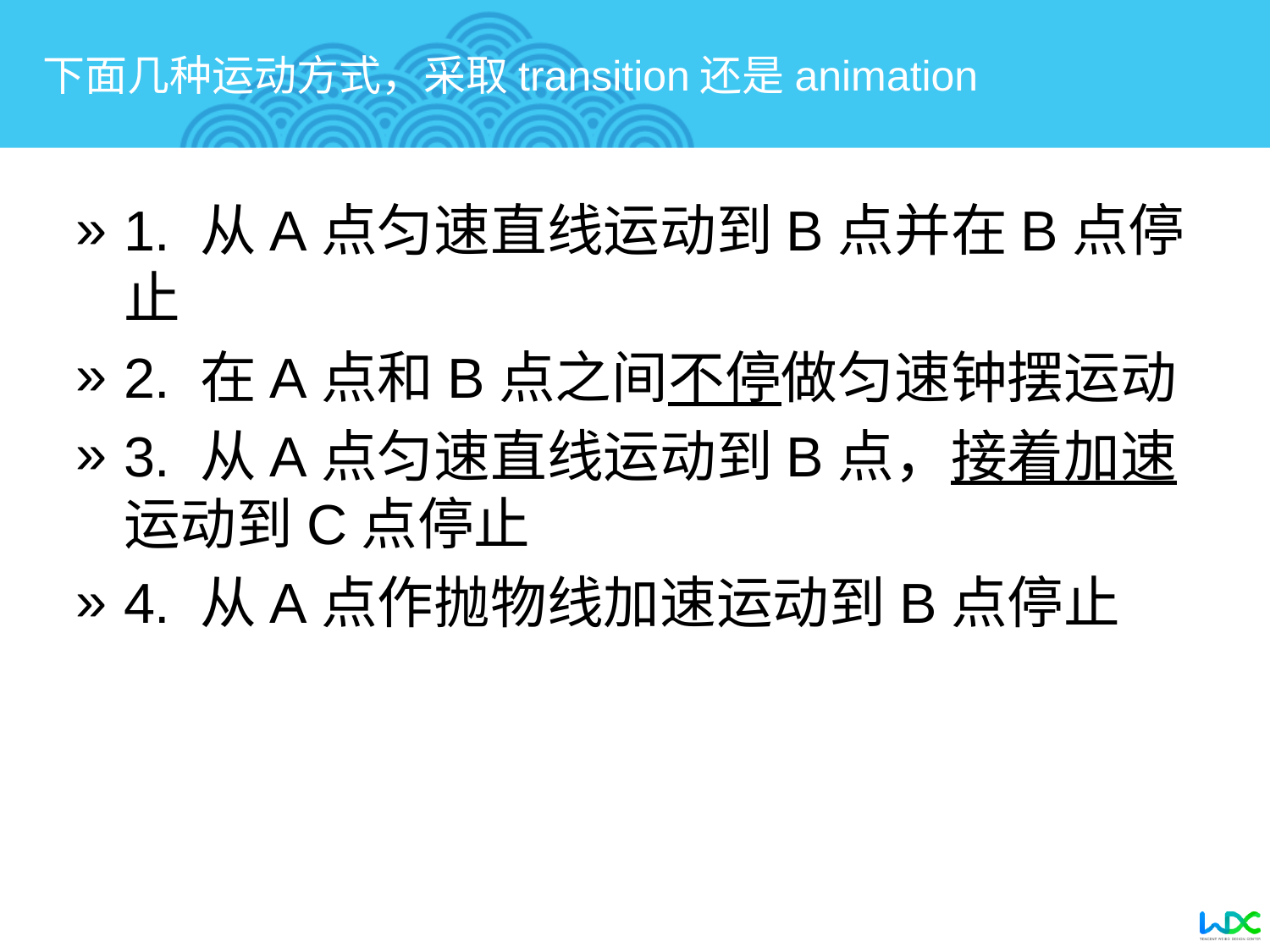

# 下面几种运动方式，采取transition还是animation
1. 从A点匀速直线运动到B点并在B点停止
2. 在A点和B点之间不停做匀速钟摆运动
3. 从A点匀速直线运动到B点，接着加速运动到C点停止
4. 从A点作抛物线加速运动到B点停止